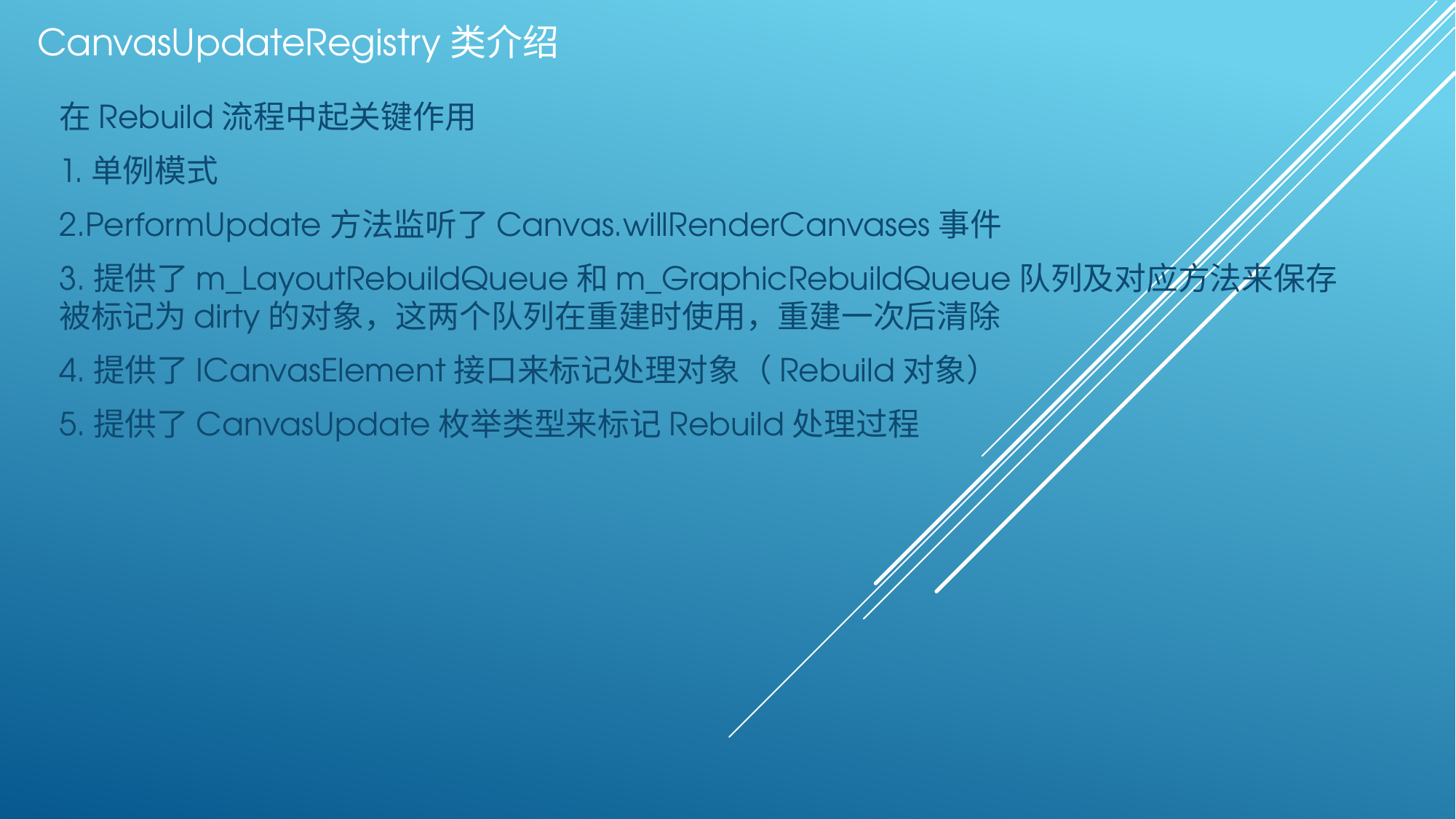

# CanvasUpdateRegistry类介绍
在Rebuild流程中起关键作用
1.单例模式
2.PerformUpdate方法监听了Canvas.willRenderCanvases事件
3.提供了m_LayoutRebuildQueue和m_GraphicRebuildQueue队列及对应方法来保存被标记为dirty的对象，这两个队列在重建时使用，重建一次后清除
4.提供了ICanvasElement接口来标记处理对象（Rebuild对象）
5.提供了CanvasUpdate枚举类型来标记Rebuild处理过程